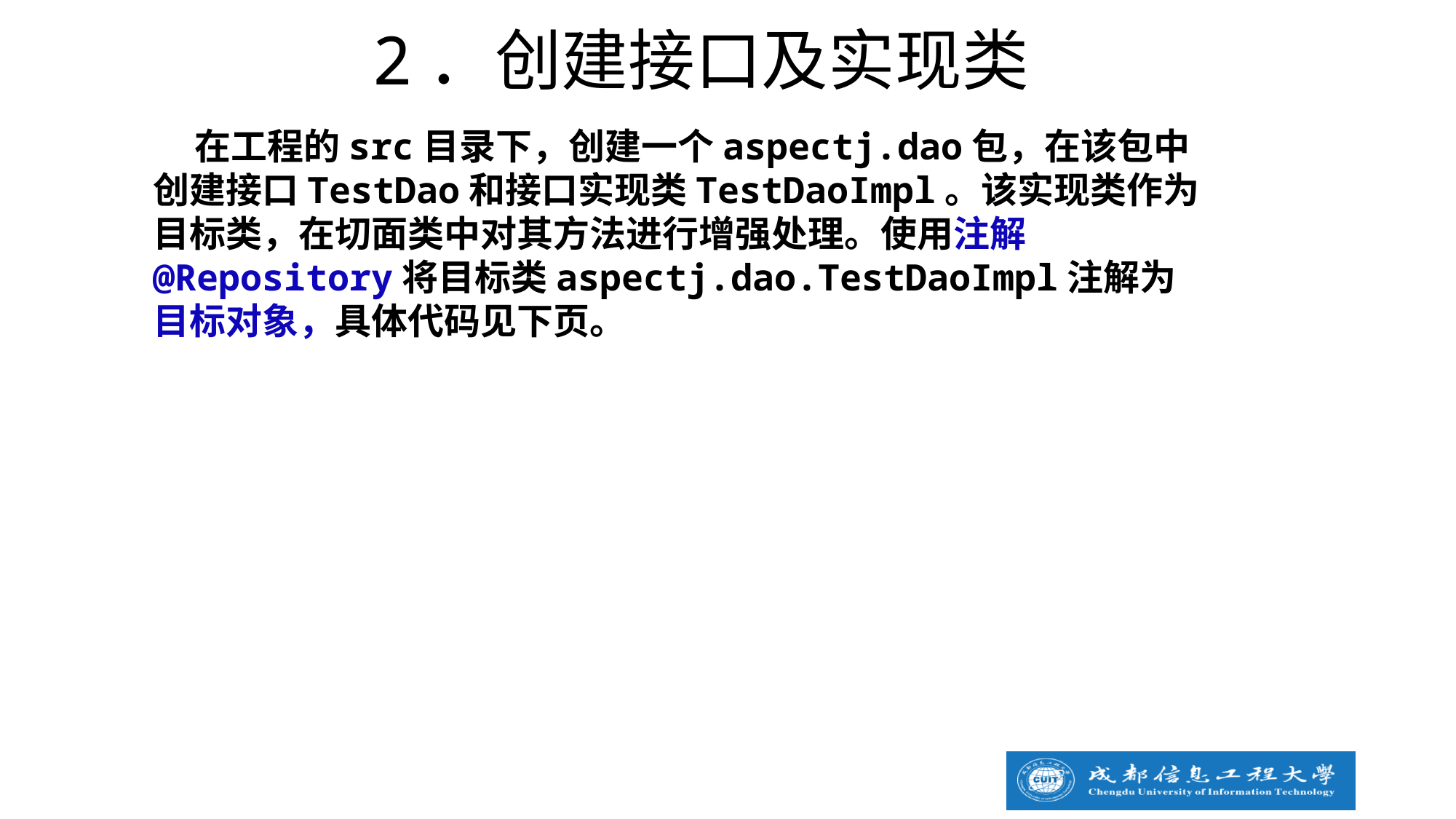

2．创建接口及实现类
    在工程的src目录下，创建一个aspectj.dao包，在该包中创建接口TestDao和接口实现类TestDaoImpl。该实现类作为目标类，在切面类中对其方法进行增强处理。使用注解@Repository将目标类aspectj.dao.TestDaoImpl注解为目标对象，具体代码见下页。